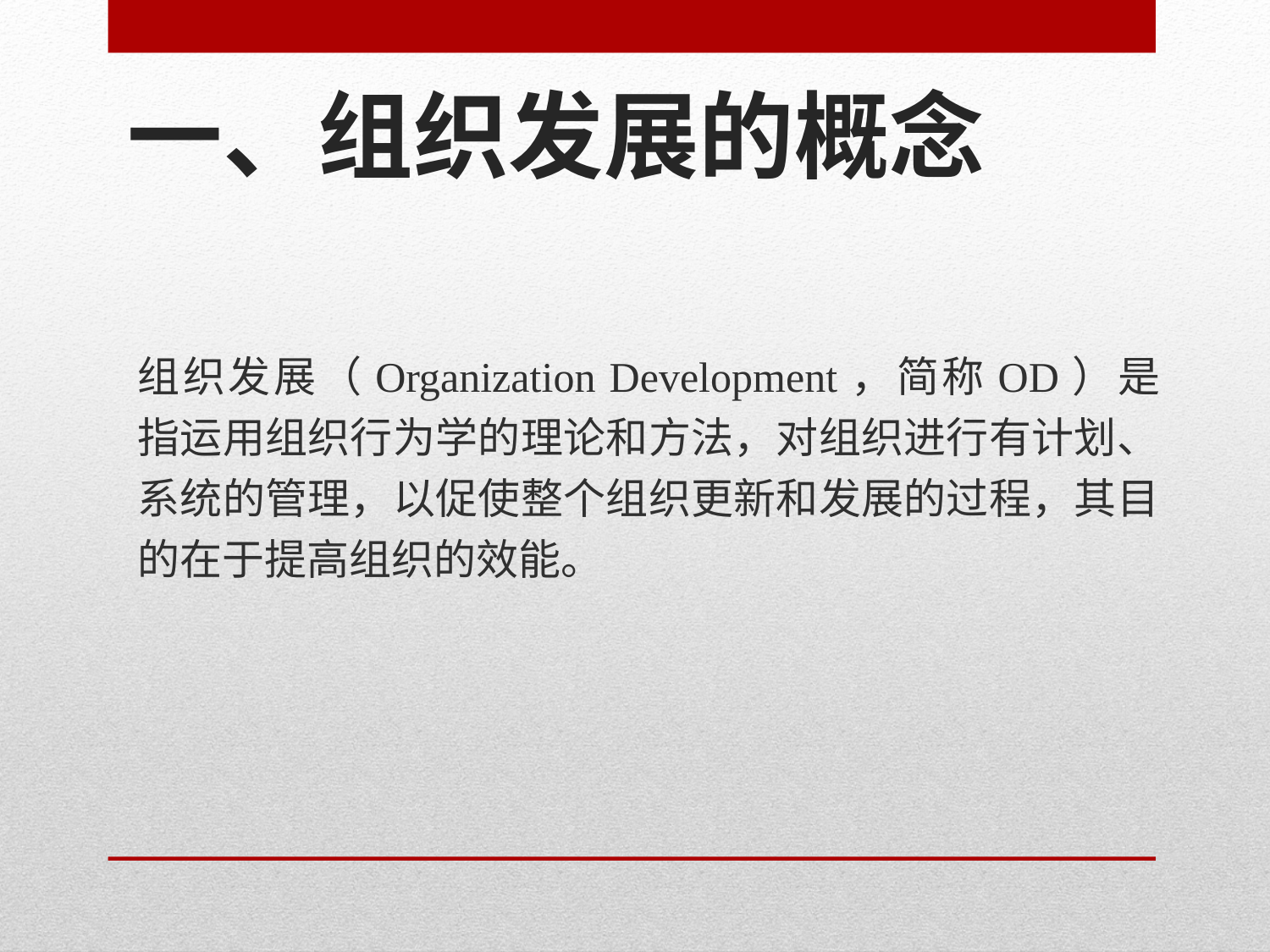

# 一、组织发展的概念
组织发展（Organization Development，简称OD）是指运用组织行为学的理论和方法，对组织进行有计划、系统的管理，以促使整个组织更新和发展的过程，其目的在于提高组织的效能。